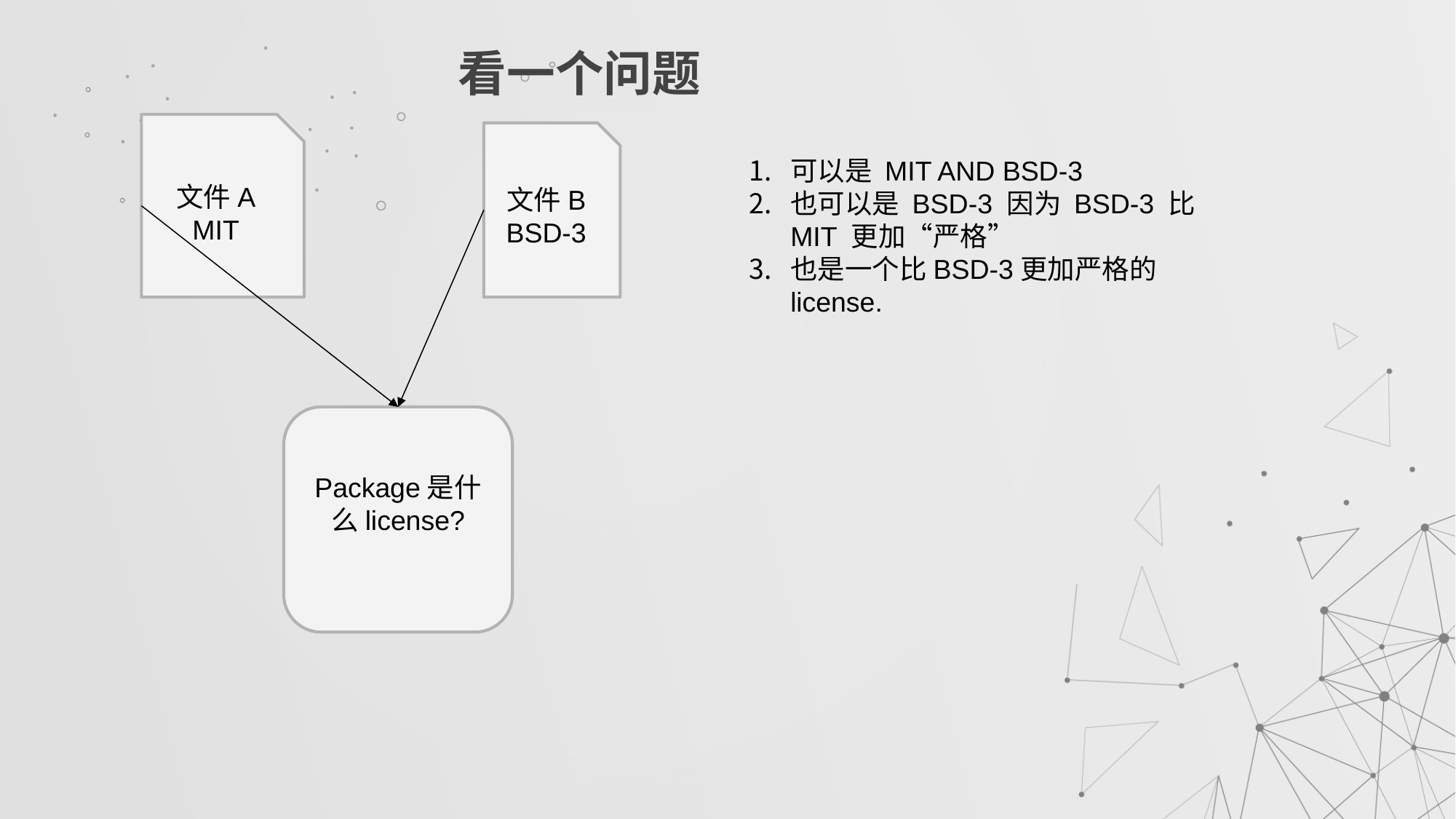

# 看一个问题
文件A
MIT
文件B
BSD-3
可以是 MIT AND BSD-3
也可以是 BSD-3 因为 BSD-3 比 MIT 更加“严格”
也是一个比BSD-3更加严格的license.
Package是什么license?